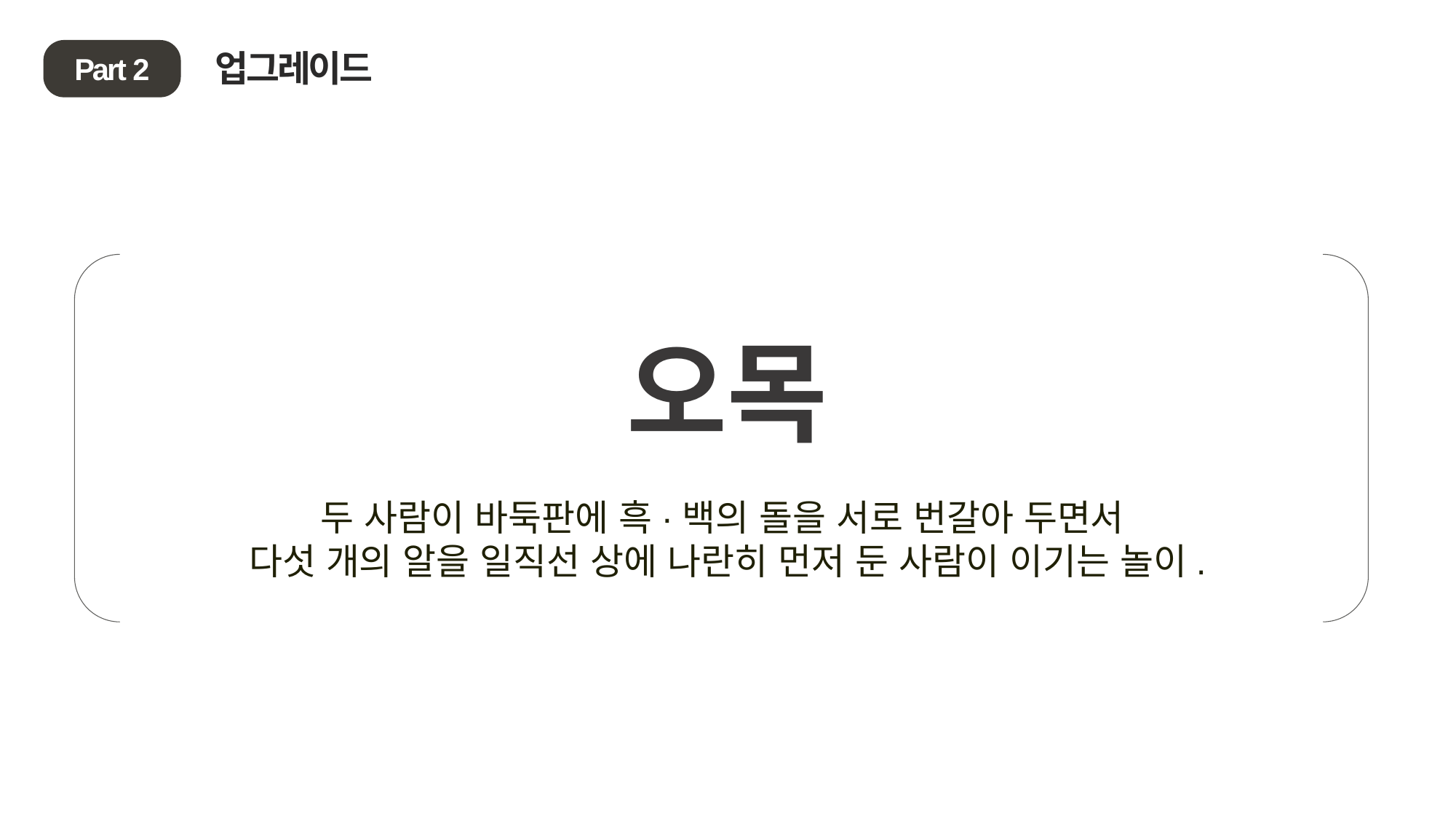

업그레이드
Part 2

오목
두 사람이 바둑판에 흑·백의 돌을 서로 번갈아 두면서
다섯 개의 알을 일직선 상에 나란히 먼저 둔 사람이 이기는 놀이.